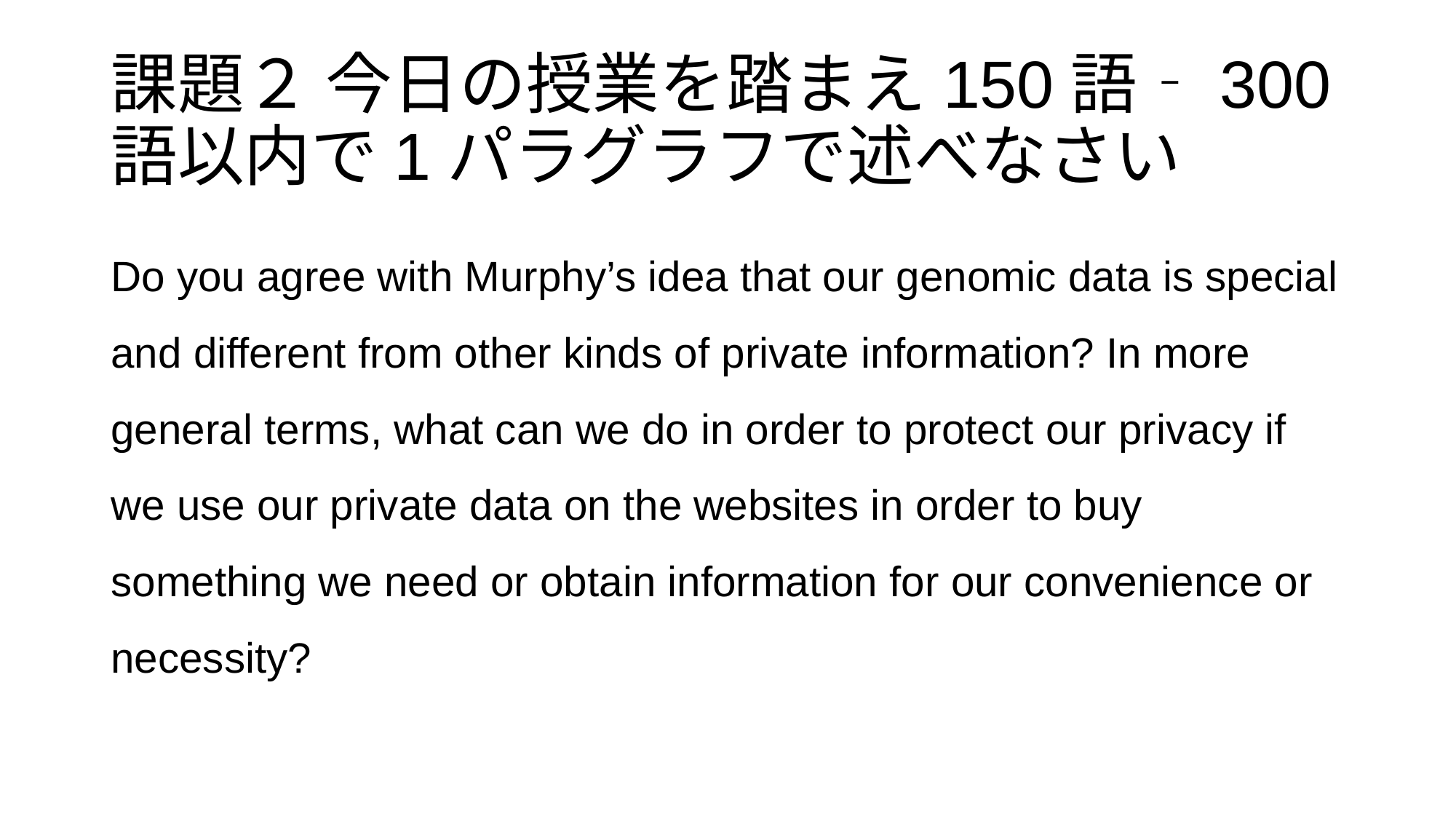

# 課題２ 今日の授業を踏まえ150語‐300語以内で1パラグラフで述べなさい
Do you agree with Murphy’s idea that our genomic data is special and different from other kinds of private information? In more general terms, what can we do in order to protect our privacy if we use our private data on the websites in order to buy something we need or obtain information for our convenience or necessity?